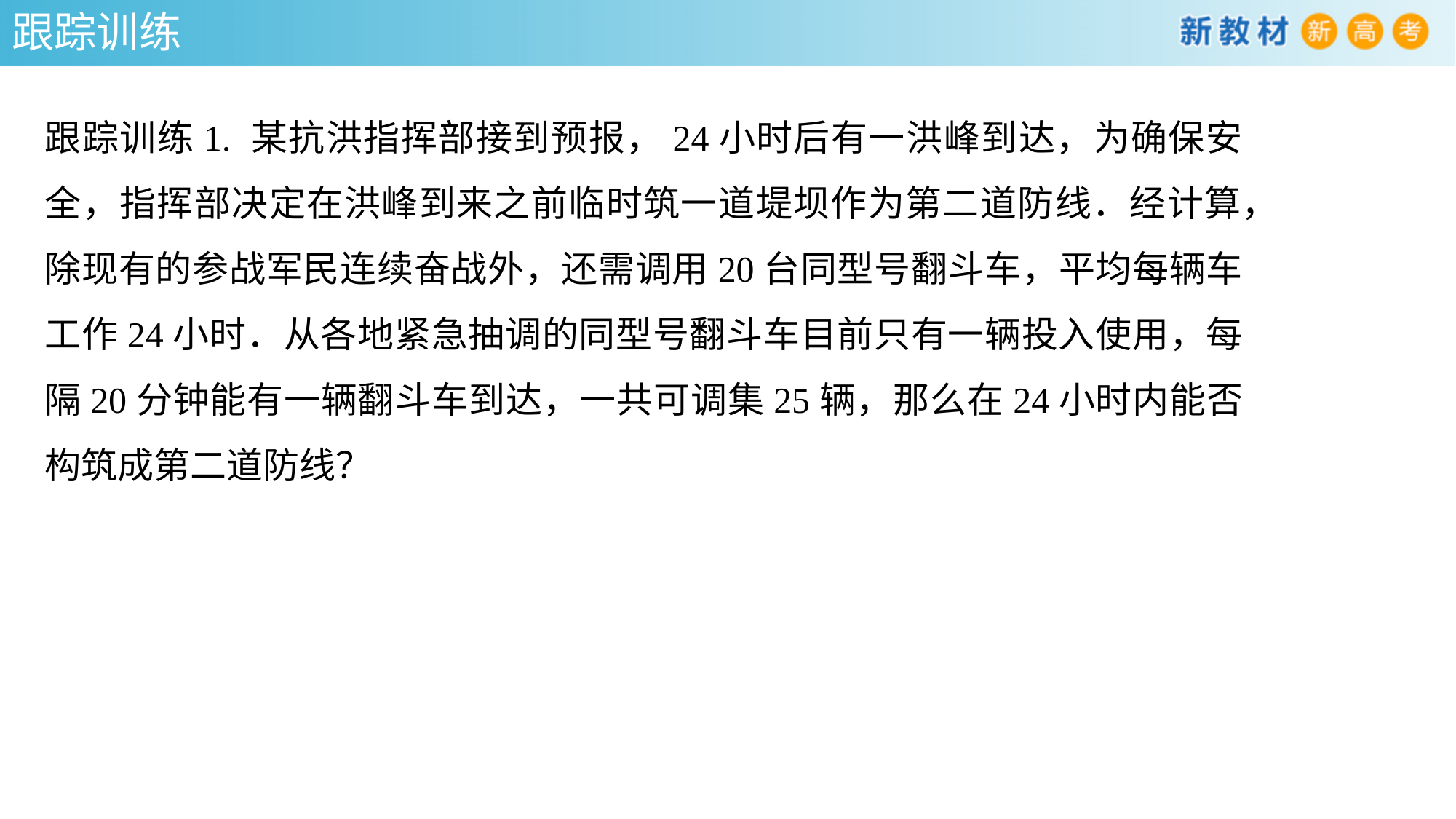

跟踪训练
跟踪训练1. 某抗洪指挥部接到预报，24小时后有一洪峰到达，为确保安全，指挥部决定在洪峰到来之前临时筑一道堤坝作为第二道防线．经计算，除现有的参战军民连续奋战外，还需调用20台同型号翻斗车，平均每辆车工作24小时．从各地紧急抽调的同型号翻斗车目前只有一辆投入使用，每隔20分钟能有一辆翻斗车到达，一共可调集25辆，那么在24小时内能否构筑成第二道防线？